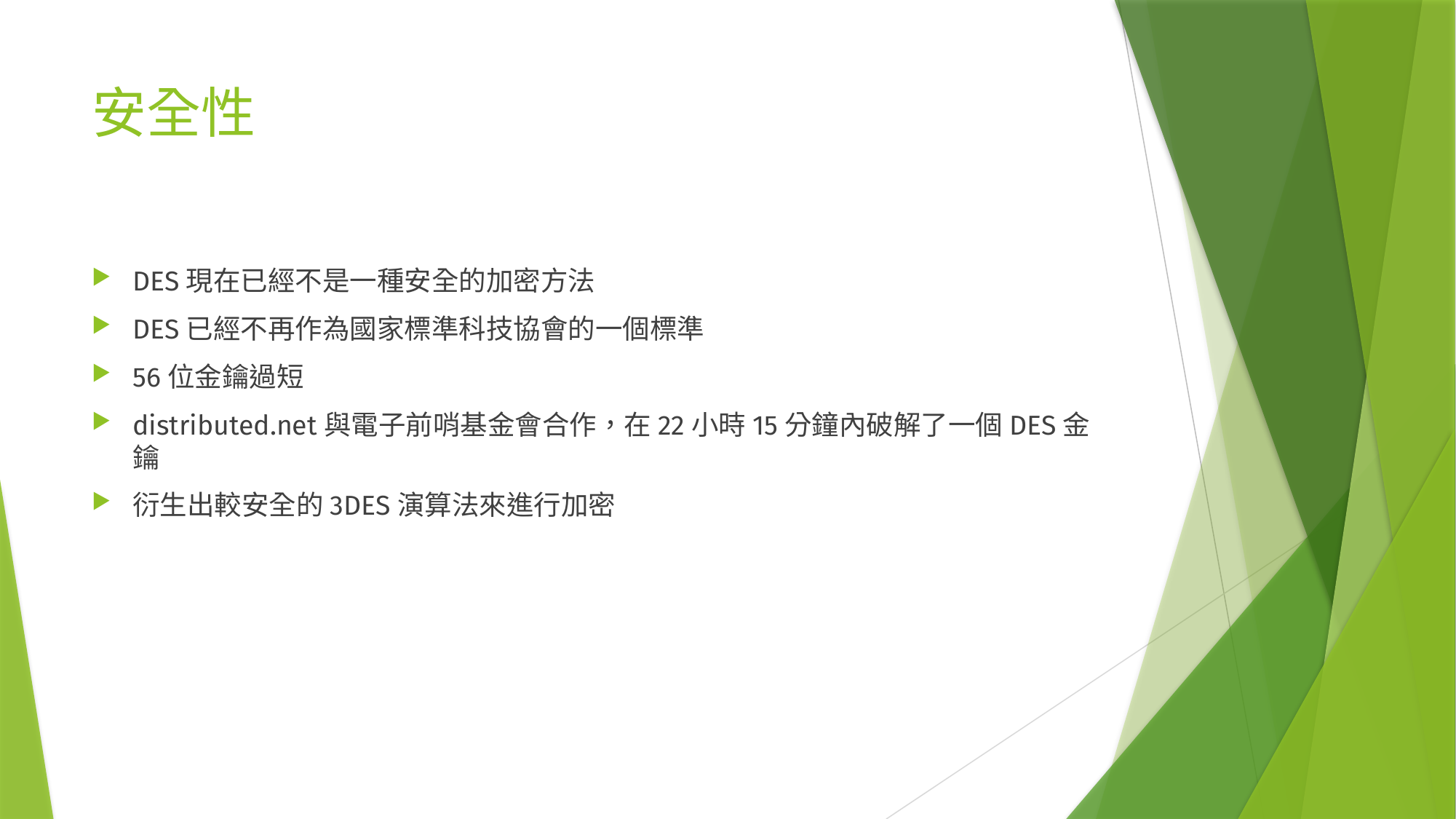

# 安全性
DES現在已經不是一種安全的加密方法
DES已經不再作為國家標準科技協會的一個標準
56位金鑰過短
distributed.net與電子前哨基金會合作，在22小時15分鐘內破解了一個DES金鑰
衍生出較安全的3DES演算法來進行加密